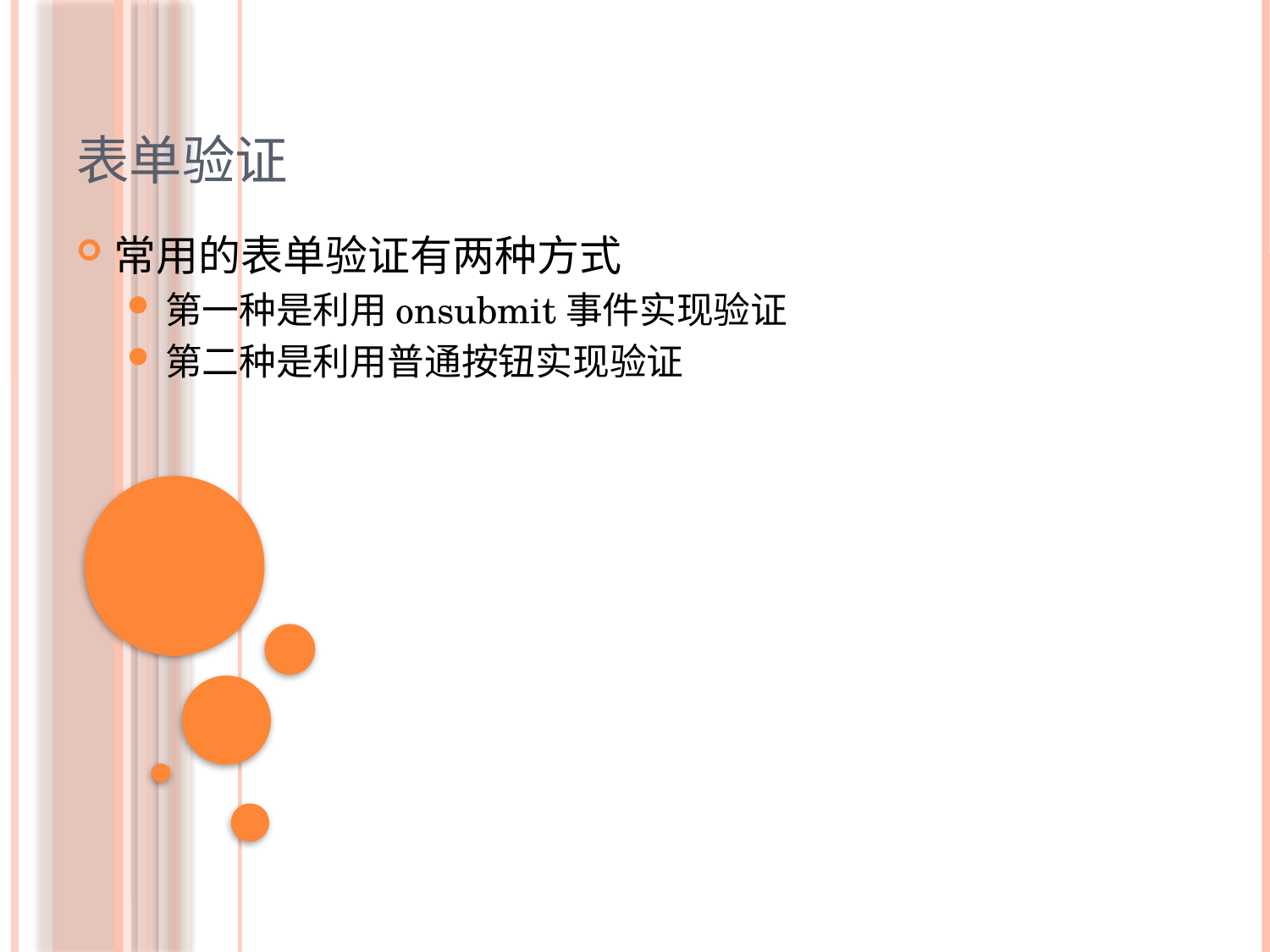

表单验证
常用的表单验证有两种方式
第一种是利用onsubmit事件实现验证
第二种是利用普通按钮实现验证